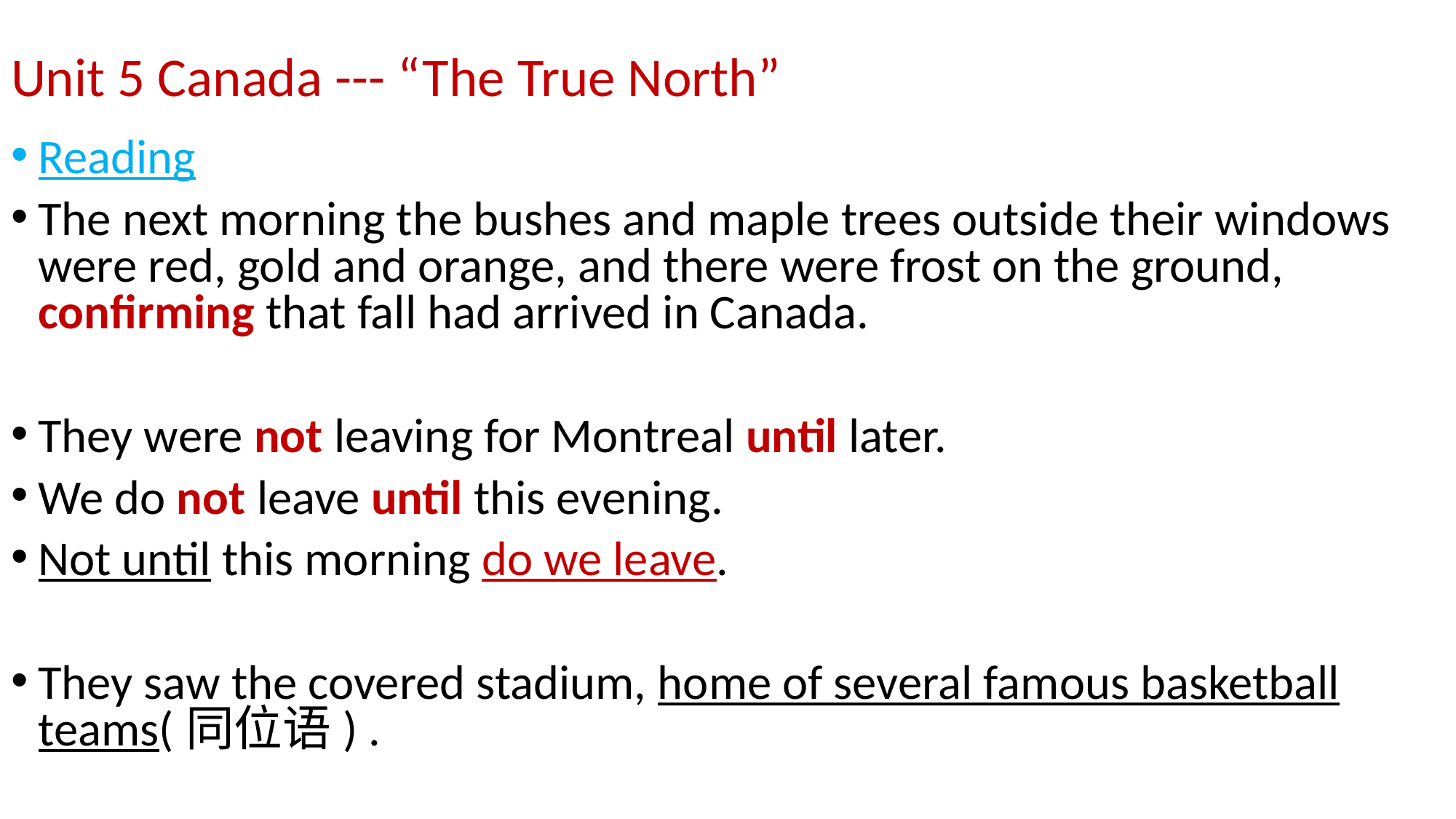

# Unit 5 Canada --- “The True North”
Reading
The next morning the bushes and maple trees outside their windows were red, gold and orange, and there were frost on the ground, confirming that fall had arrived in Canada.

They were not leaving for Montreal until later.
We do not leave until this evening.
Not until this morning do we leave.

They saw the covered stadium, home of several famous basketball teams(同位语) .